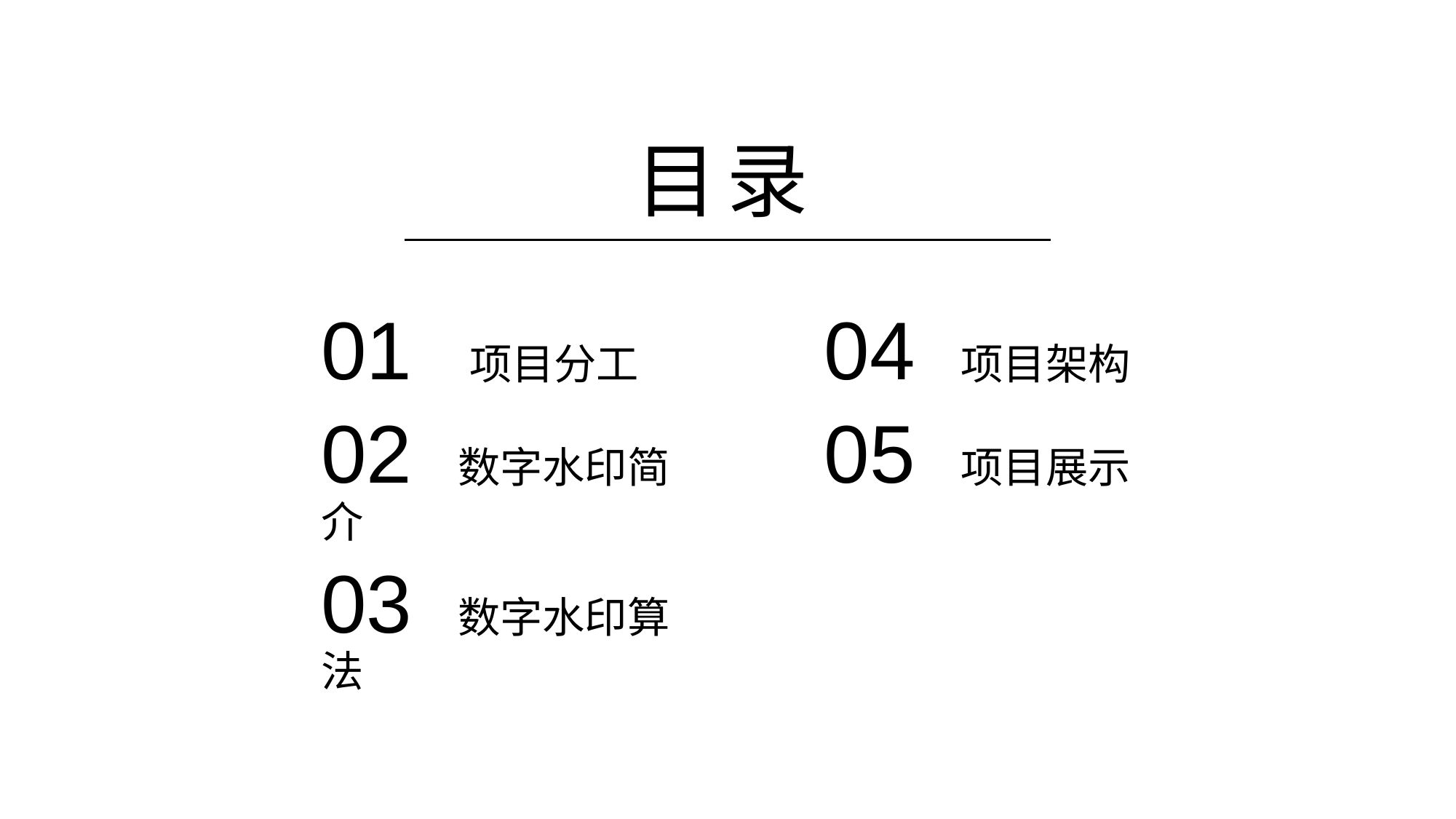

# 目录
01    项目分工
02   数字水印简介
03   数字水印算法
04   项目架构
05   项目展示